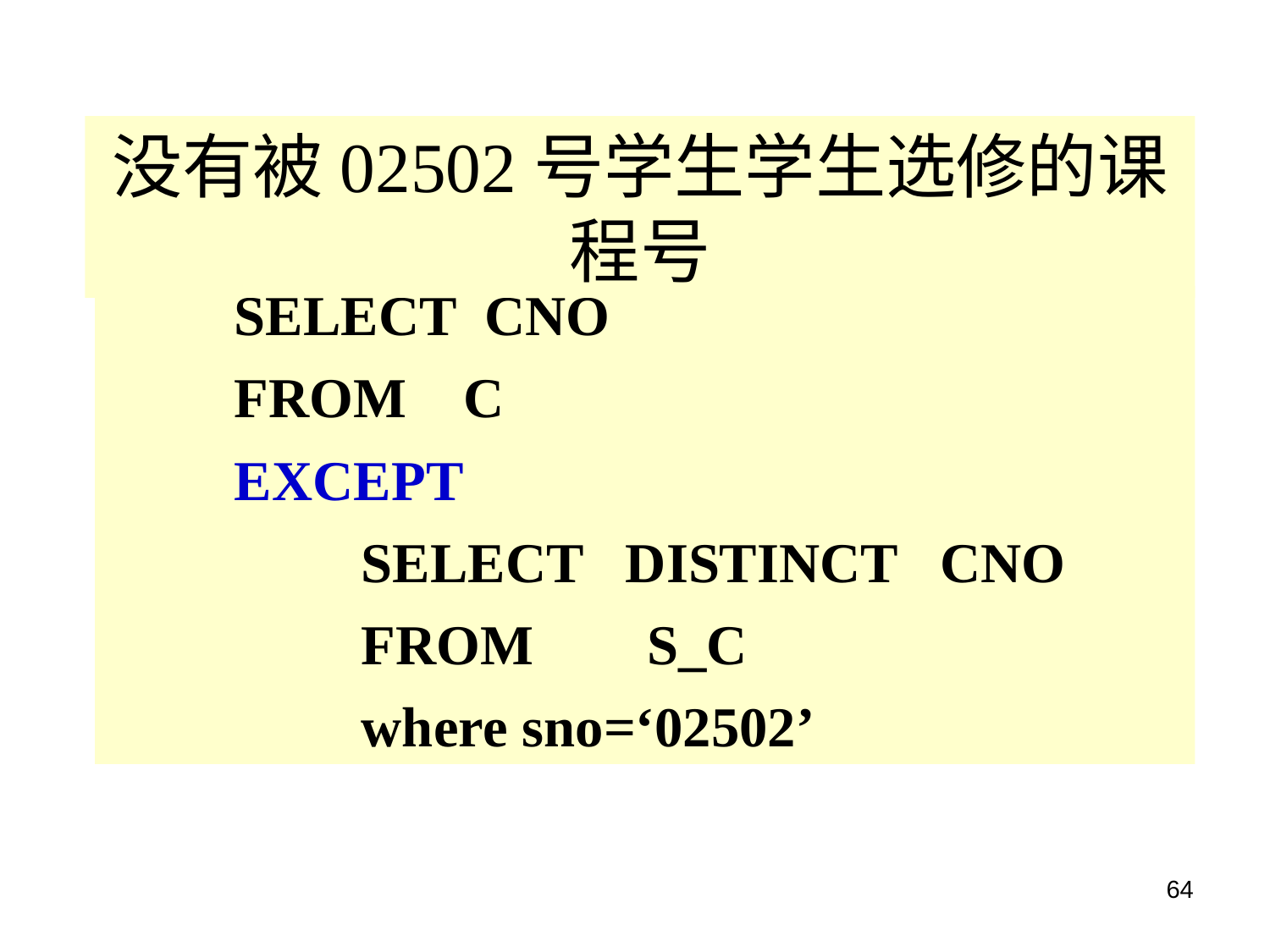

没有被02502号学生学生选修的课程号
	SELECT  CNO
	FROM    C
	EXCEPT
		SELECT   DISTINCT   CNO
		FROM        S_C
		where sno=‘02502’
64